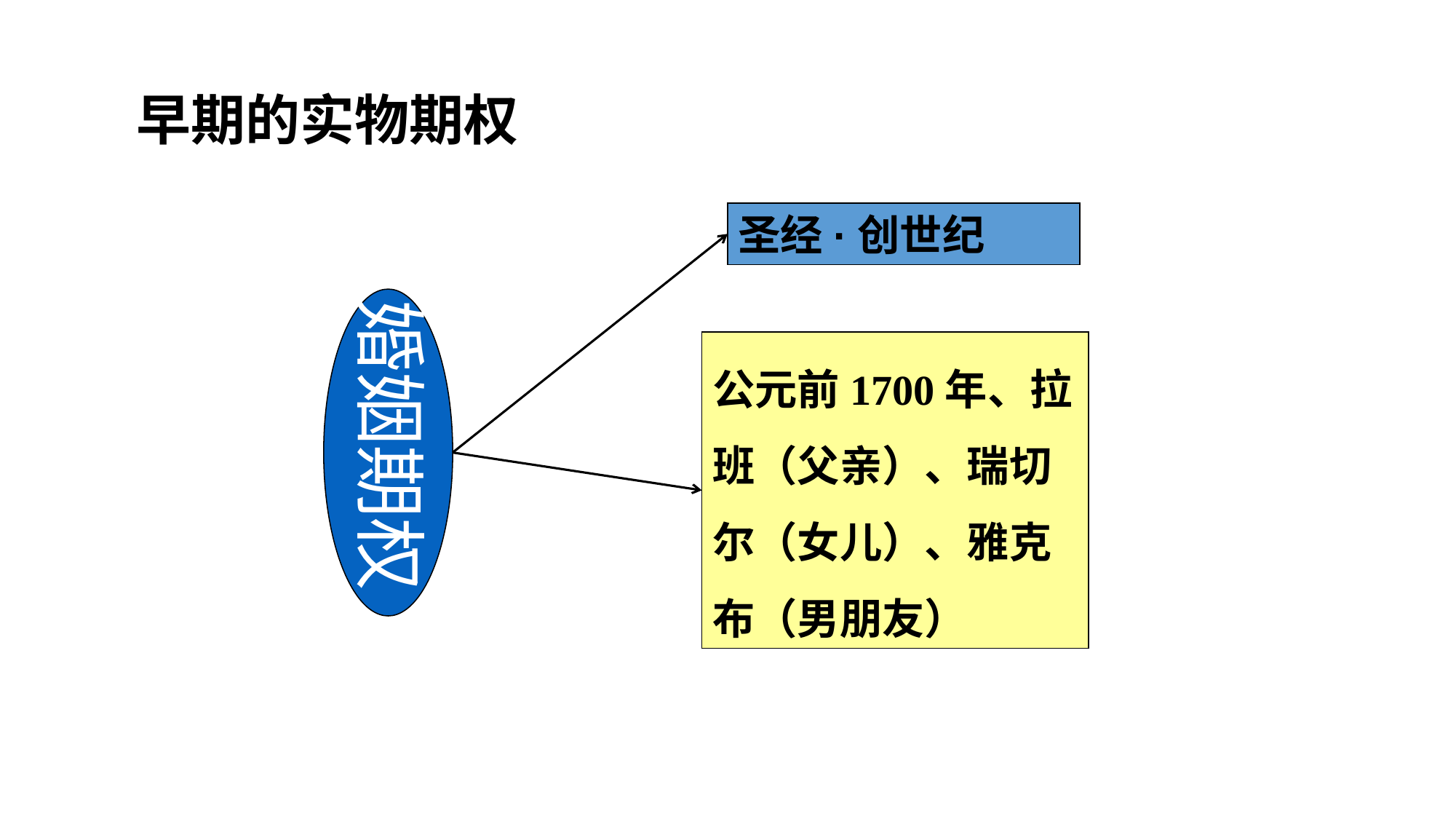

早期的实物期权
圣经·创世纪

婚姻期权
公元前1700年、拉班（父亲）、瑞切尔（女儿）、雅克布（男朋友）